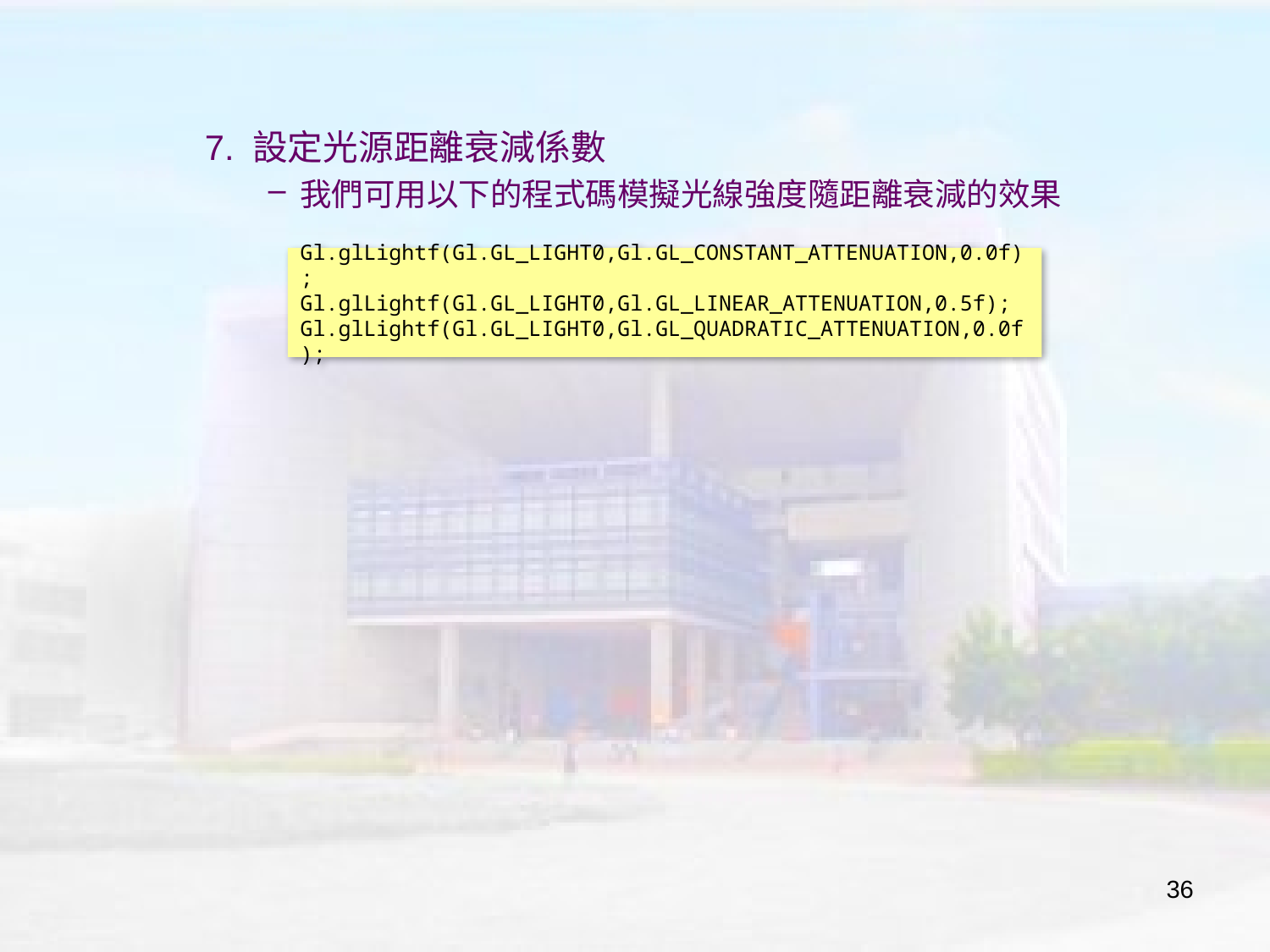

7. 設定光源距離衰減係數
我們可用以下的程式碼模擬光線強度隨距離衰減的效果

Gl.glLightf(Gl.GL_LIGHT0,Gl.GL_CONSTANT_ATTENUATION,0.0f);
Gl.glLightf(Gl.GL_LIGHT0,Gl.GL_LINEAR_ATTENUATION,0.5f);
Gl.glLightf(Gl.GL_LIGHT0,Gl.GL_QUADRATIC_ATTENUATION,0.0f);
36